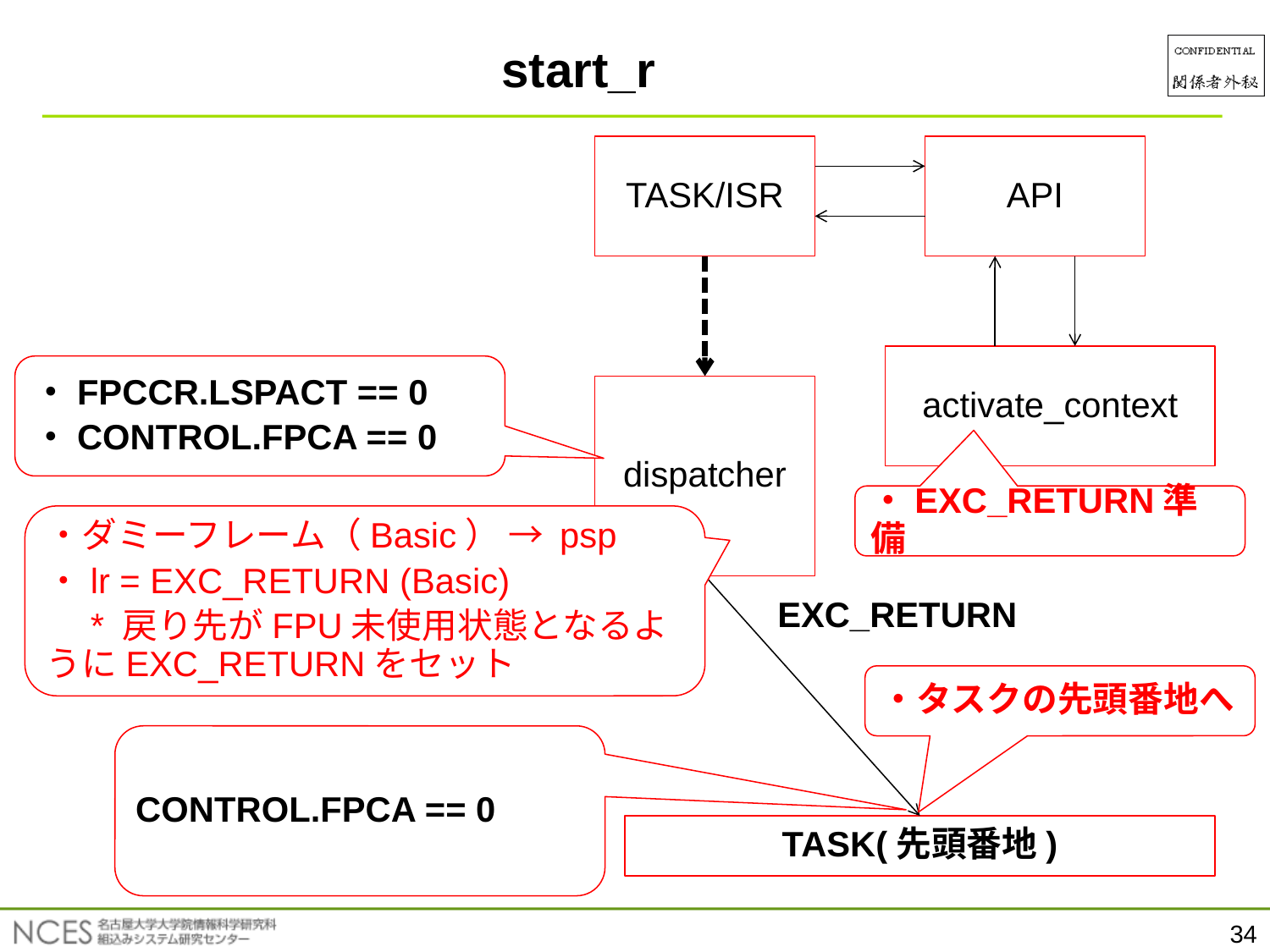

start_r
TASK/ISR
API
activate_context
・FPCCR.LSPACT == 0
・CONTROL.FPCA == 0
dispatcher
・EXC_RETURN準備
・ダミーフレーム（Basic） → psp
・lr = EXC_RETURN (Basic)
　* 戻り先がFPU未使用状態となるようにEXC_RETURNをセット
EXC_RETURN
・タスクの先頭番地へ
CONTROL.FPCA == 0
TASK(先頭番地)
34